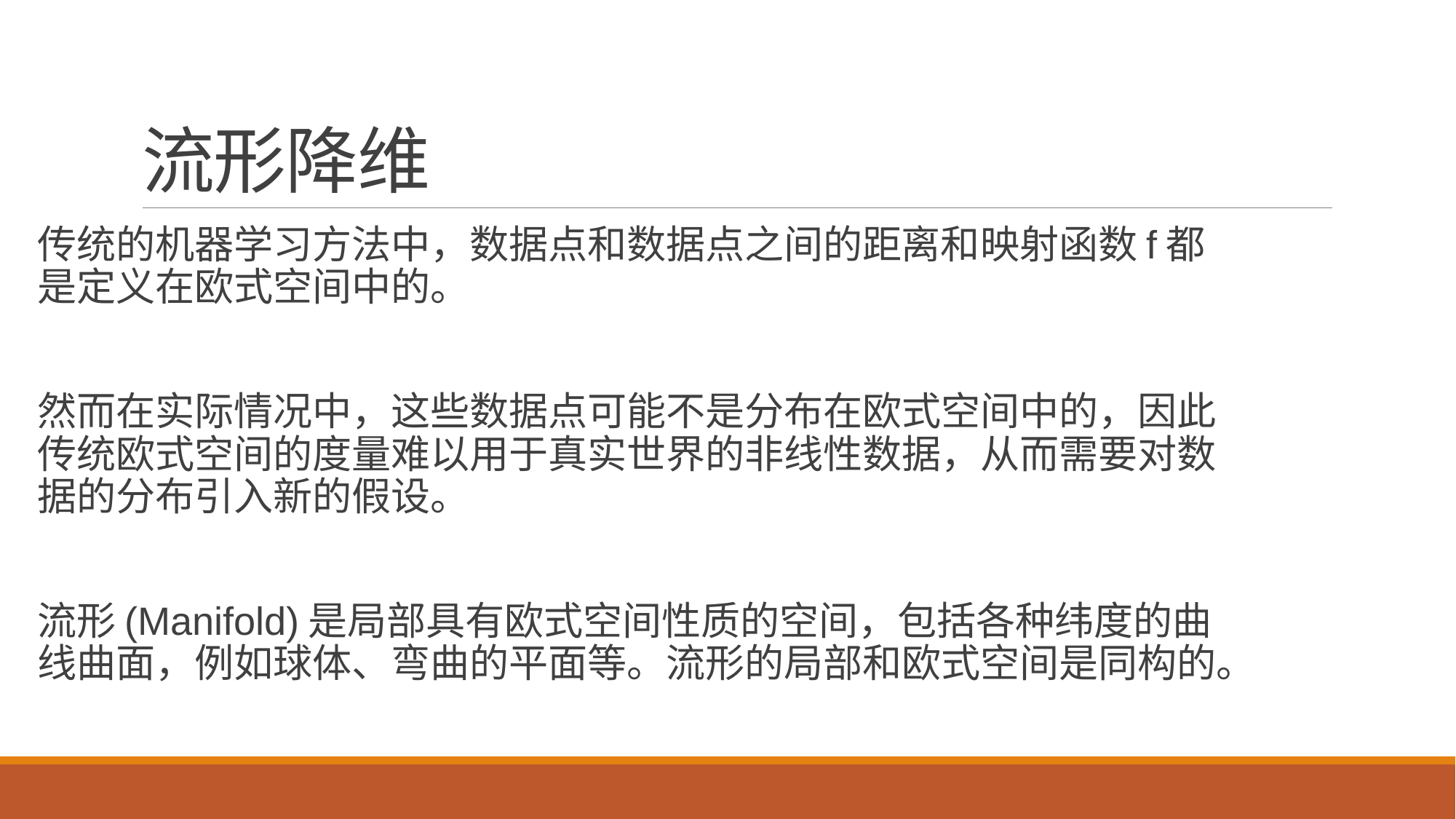

# 流形降维
传统的机器学习方法中，数据点和数据点之间的距离和映射函数f都是定义在欧式空间中的。

然而在实际情况中，这些数据点可能不是分布在欧式空间中的，因此传统欧式空间的度量难以用于真实世界的非线性数据，从而需要对数据的分布引入新的假设。

流形(Manifold)是局部具有欧式空间性质的空间，包括各种纬度的曲线曲面，例如球体、弯曲的平面等。流形的局部和欧式空间是同构的。